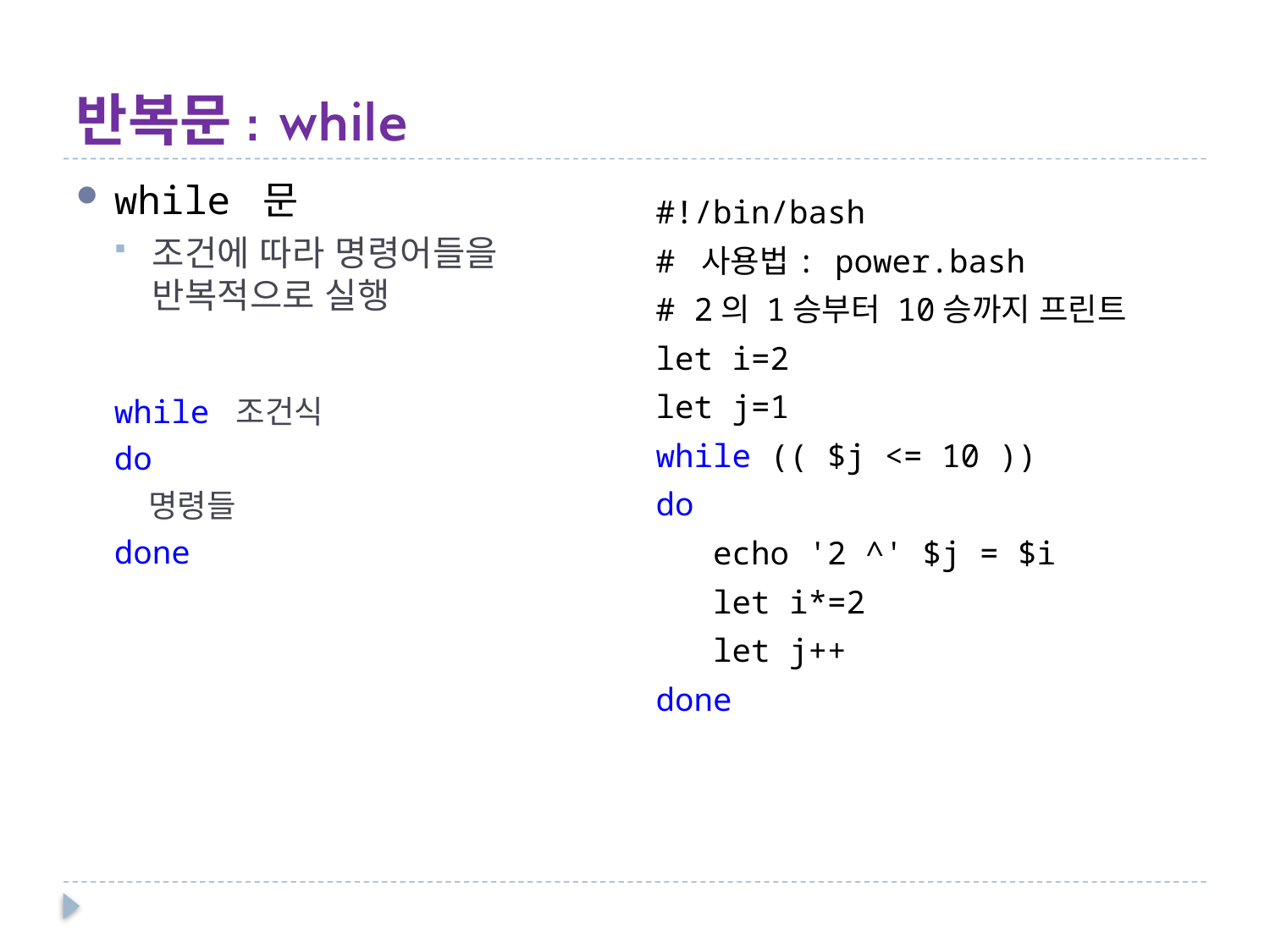

# 반복문: while
while 문
조건에 따라 명령어들을 반복적으로 실행

while 조건식
do
   명령들
done

#!/bin/bash
# 사용법: power.bash
# 2의 1승부터 10승까지 프린트
let i=2
let j=1
while (( $j <= 10 ))
do
   echo '2 ^' $j = $i
   let i*=2
   let j++
done